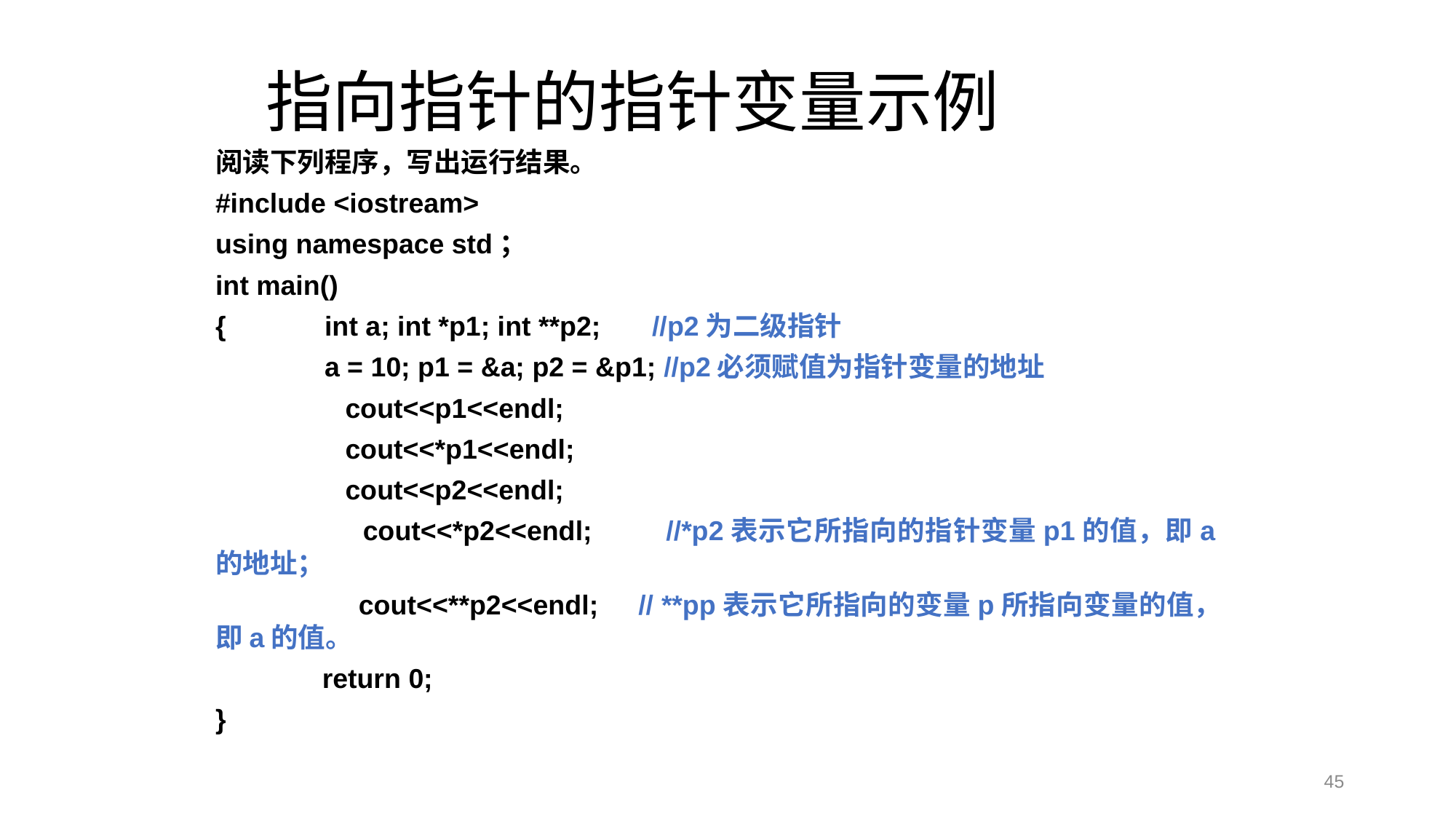

# 指向指针的指针变量示例
阅读下列程序，写出运行结果。
#include <iostream>
using namespace std；
int main()
{	int a; int *p1; int **p2; 	//p2为二级指针
	a = 10; p1 = &a; p2 = &p1; //p2必须赋值为指针变量的地址
                 cout<<p1<<endl;
                 cout<<*p1<<endl;
                 cout<<p2<<endl;
                  cout<<*p2<<endl;         //*p2表示它所指向的指针变量p1的值，即a的地址；
                  cout<<**p2<<endl;     // **pp表示它所指向的变量p所指向变量的值，即a的值。
              return 0;
}
45